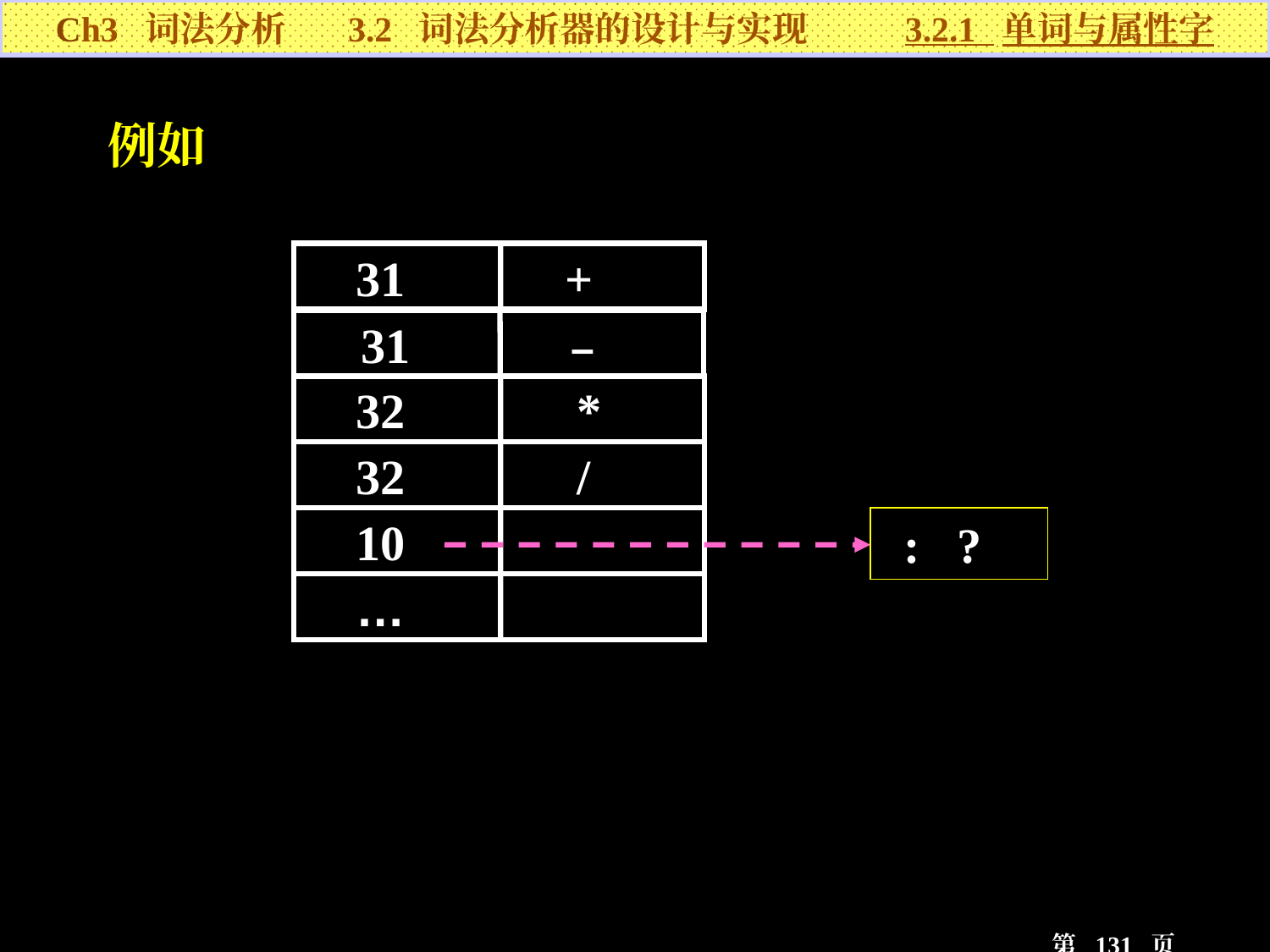

Ch3  词法分析      3.2  词法分析器的设计与实现          3.2.1  单词与属性字
例如
    31             +

     31               –

    32              *

    32              /

    10

  :   ?

    …